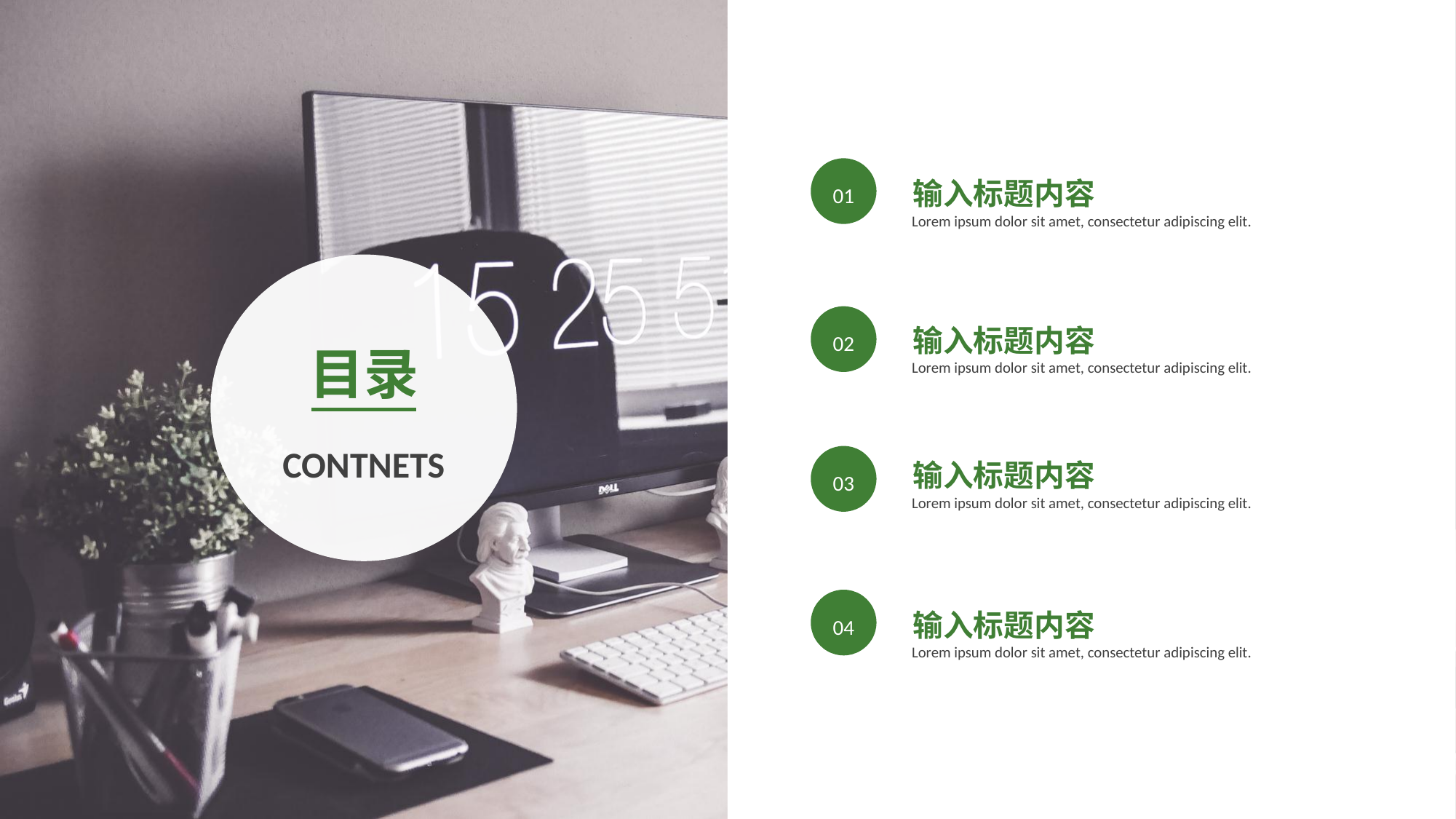

01
输入标题内容
Lorem ipsum dolor sit amet, consectetur adipiscing elit.

输入标题内容
02
目录
Lorem ipsum dolor sit amet, consectetur adipiscing elit.

CONTNETS
输入标题内容
03
Lorem ipsum dolor sit amet, consectetur adipiscing elit.
04
输入标题内容
Lorem ipsum dolor sit amet, consectetur adipiscing elit.